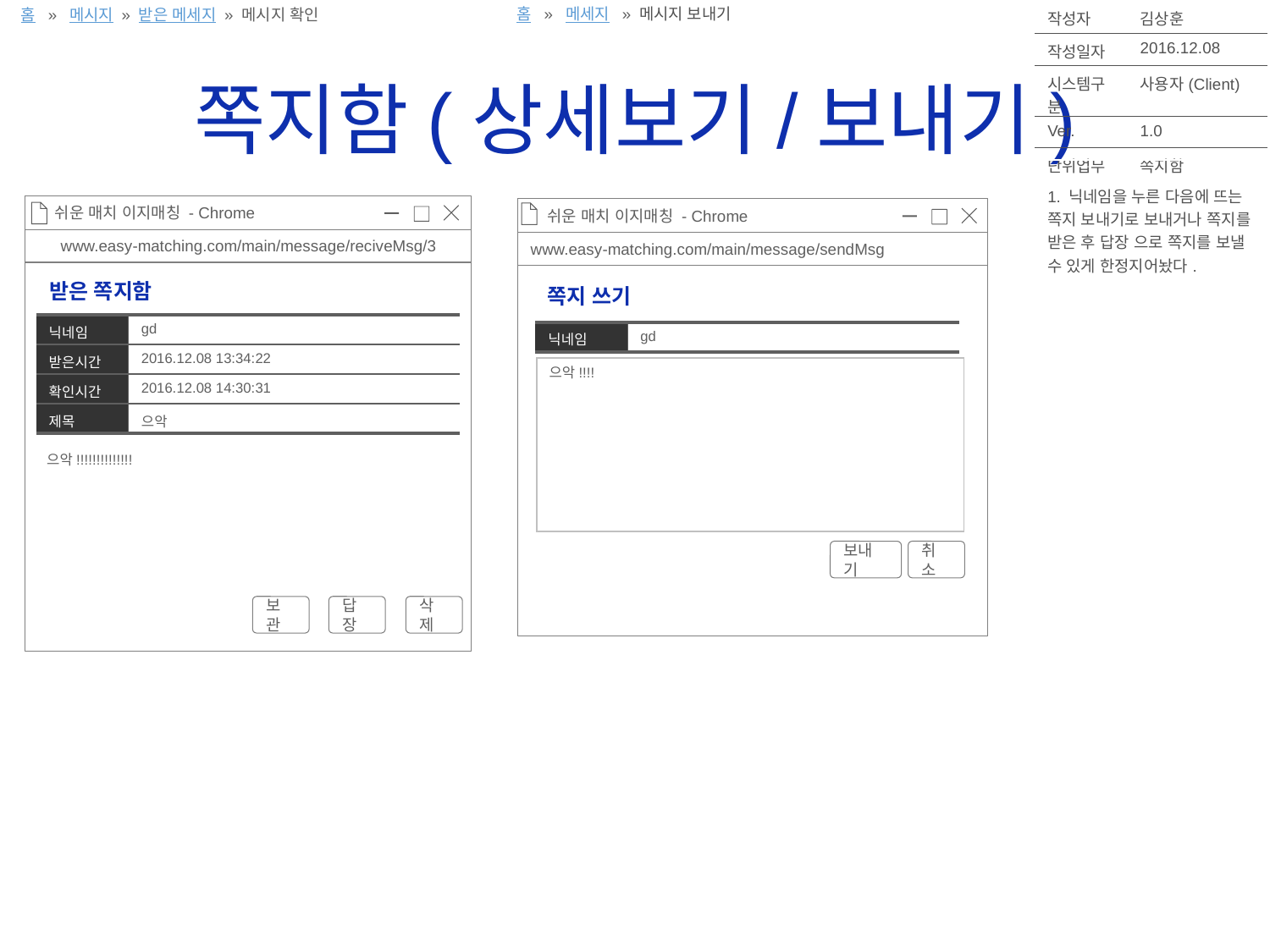

홈  »  메세지  » 메시지 보내기
홈  »  메시지 » 받은 메세지 » 메시지 확인
| 작성자 | 김상훈 |
| --- | --- |
| 작성일자 | 2016.12.08 |
| 시스템구분 | 사용자(Client) |
| Ver. | 1.0 |
| 단위업무 | 쪽지함 |
# 쪽지함(상세보기/보내기)
| 1. 닉네임을 누른 다음에 뜨는 쪽지 보내기로 보내거나 쪽지를 받은 후 답장 으로 쪽지를 보낼 수 있게 한정지어놨다. |
| --- |
   쉬운 매치 이지매칭 - Chrome

www.easy-matching.com/main/message/reciveMsg/3

받은 쪽지함
| 닉네임 | gd |
| --- | --- |
| 받은시간 | 2016.12.08 13:34:22 |
| 확인시간 | 2016.12.08 14:30:31 |
| 제목 | 으악 |
으악!!!!!!!!!!!!!!
보관
답장
삭제
   쉬운 매치 이지매칭 - Chrome

www.easy-matching.com/main/message/sendMsg

| 닉네임 | gd |
| --- | --- |
으악!!!!
보내기
취소

쪽지 쓰기